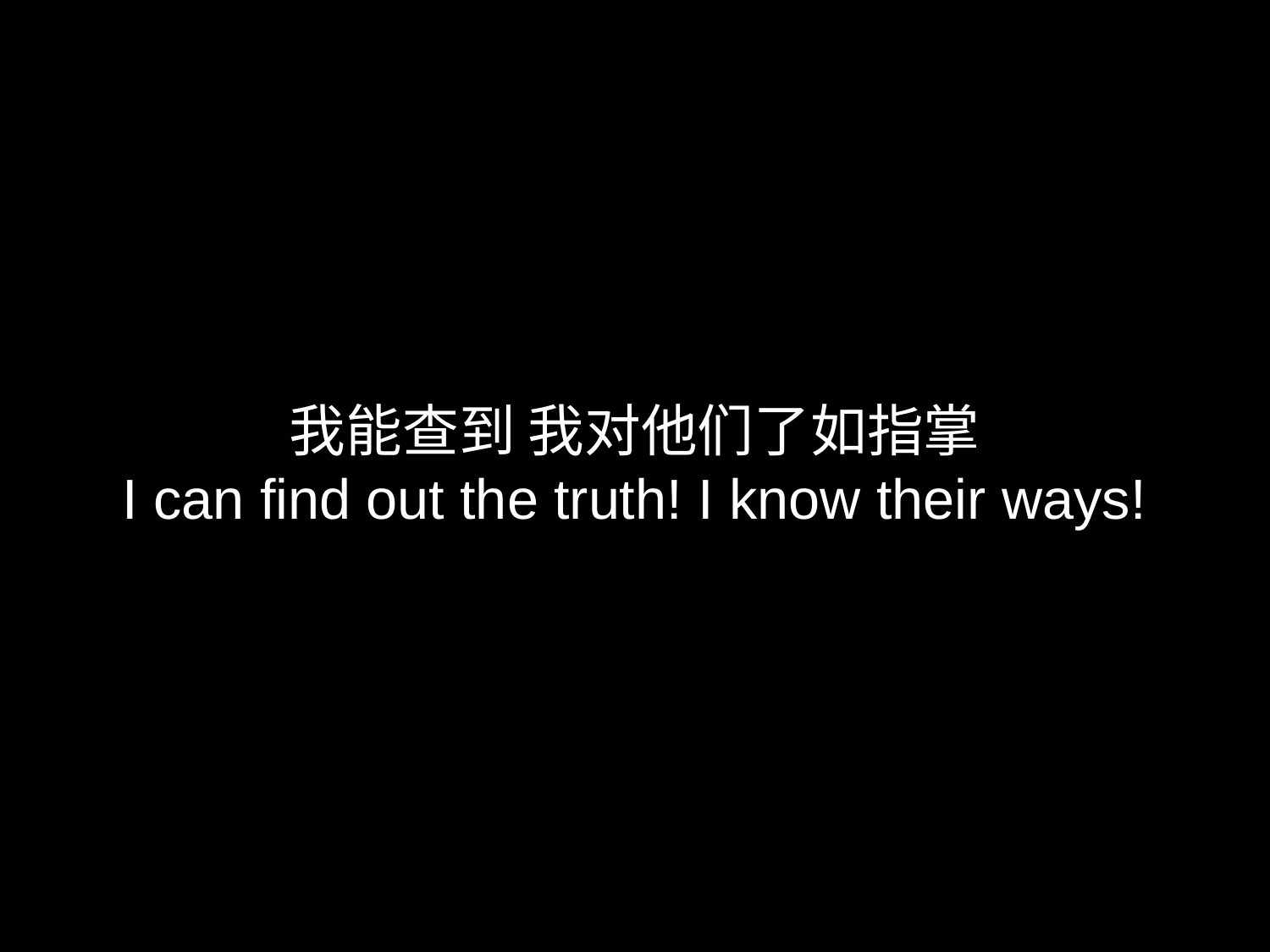

我能查到 我对他们了如指掌
I can find out the truth! I know their ways!